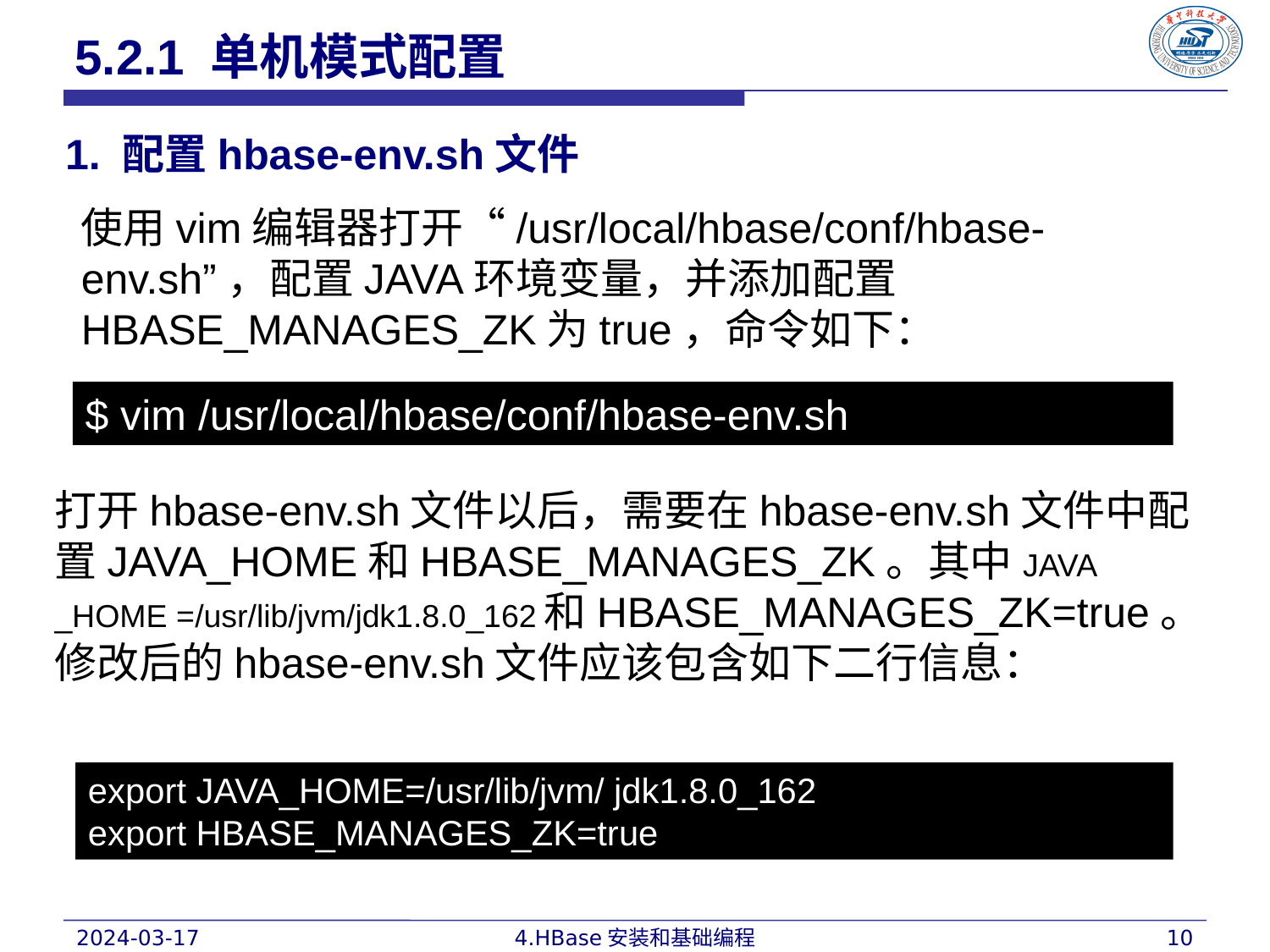

5.2.1 单机模式配置
1. 配置hbase-env.sh文件
使用vim编辑器打开“/usr/local/hbase/conf/hbase-env.sh”，配置JAVA环境变量，并添加配置HBASE_MANAGES_ZK为true，命令如下：
$ vim /usr/local/hbase/conf/hbase-env.sh
打开hbase-env.sh文件以后，需要在hbase-env.sh文件中配置JAVA_HOME和HBASE_MANAGES_ZK。其中JAVA _HOME =/usr/lib/jvm/jdk1.8.0_162和HBASE_MANAGES_ZK=true。修改后的hbase-env.sh文件应该包含如下二行信息：
export JAVA_HOME=/usr/lib/jvm/ jdk1.8.0_162
export HBASE_MANAGES_ZK=true
2024-03-17
4.HBase安装和基础编程
10